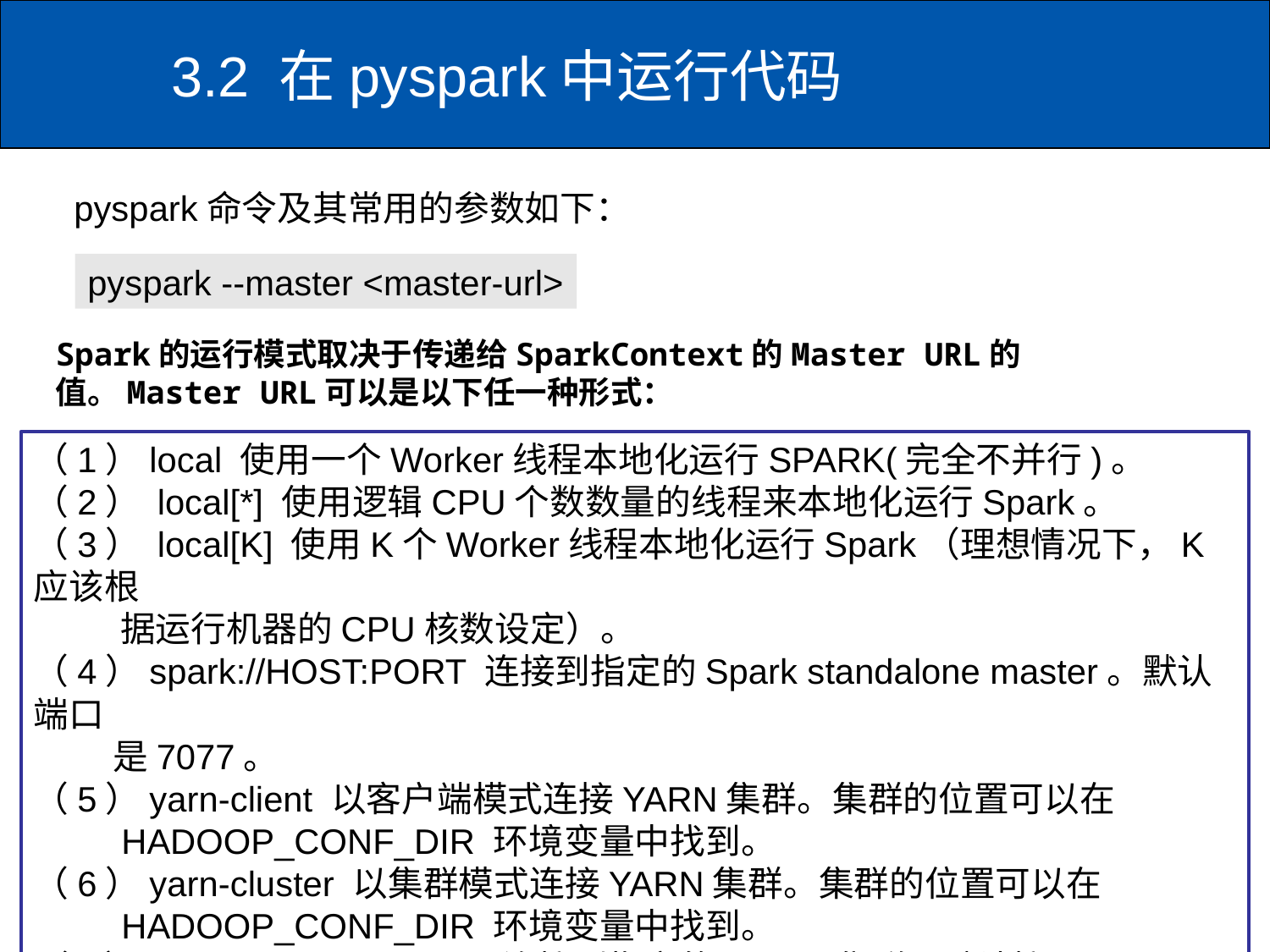

# 3.2 在pyspark中运行代码
pyspark命令及其常用的参数如下：
pyspark --master <master-url>
Spark的运行模式取决于传递给SparkContext的Master URL的值。Master URL可以是以下任一种形式：
（1）local 使用一个Worker线程本地化运行SPARK(完全不并行)。
（2） local[*] 使用逻辑CPU个数数量的线程来本地化运行Spark。
（3） local[K] 使用K个Worker线程本地化运行Spark（理想情况下，K应该根
          据运行机器的CPU核数设定）。
（4）spark://HOST:PORT 连接到指定的Spark standalone master。默认端口
         是7077。
（5）yarn-client 以客户端模式连接YARN集群。集群的位置可以在
         HADOOP_CONF_DIR 环境变量中找到。
（6）yarn-cluster 以集群模式连接YARN集群。集群的位置可以在
         HADOOP_CONF_DIR 环境变量中找到。
（7）mesos://HOST:PORT 连接到指定的Mesos集群。默认接口是5050